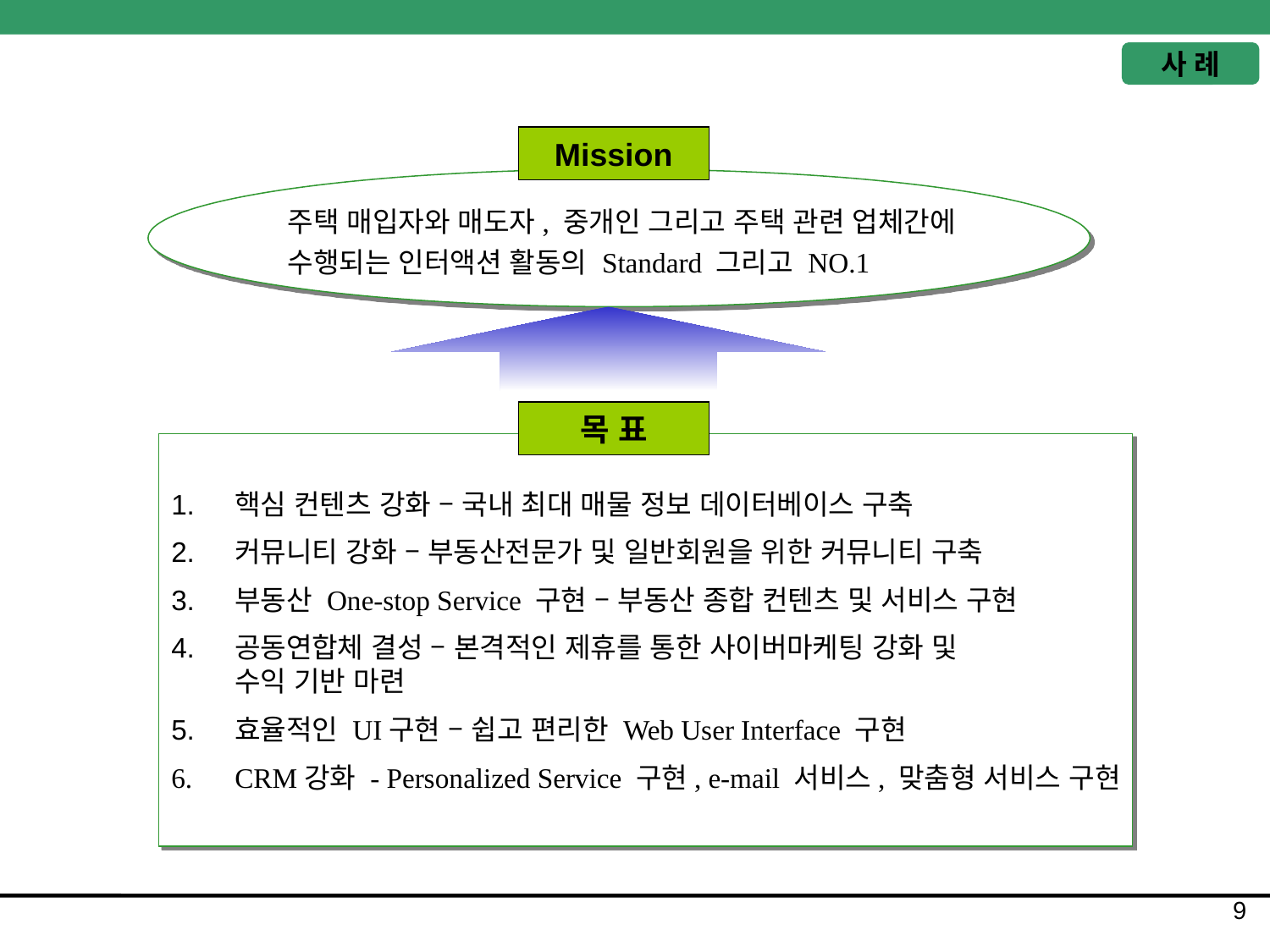

사 례
Mission

주택 매입자와 매도자, 중개인 그리고 주택 관련 업체간에 수행되는 인터액션 활동의 Standard 그리고 NO.1

목 표
핵심 컨텐츠 강화 – 국내 최대 매물 정보 데이터베이스 구축
커뮤니티 강화 – 부동산전문가 및 일반회원을 위한 커뮤니티 구축
부동산 One-stop Service 구현 – 부동산 종합 컨텐츠 및 서비스 구현
공동연합체 결성 – 본격적인 제휴를 통한 사이버마케팅 강화 및
수익 기반 마련
효율적인 UI구현 – 쉽고 편리한 Web User Interface 구현
CRM강화 - Personalized Service 구현, e-mail 서비스, 맞춤형 서비스 구현
9